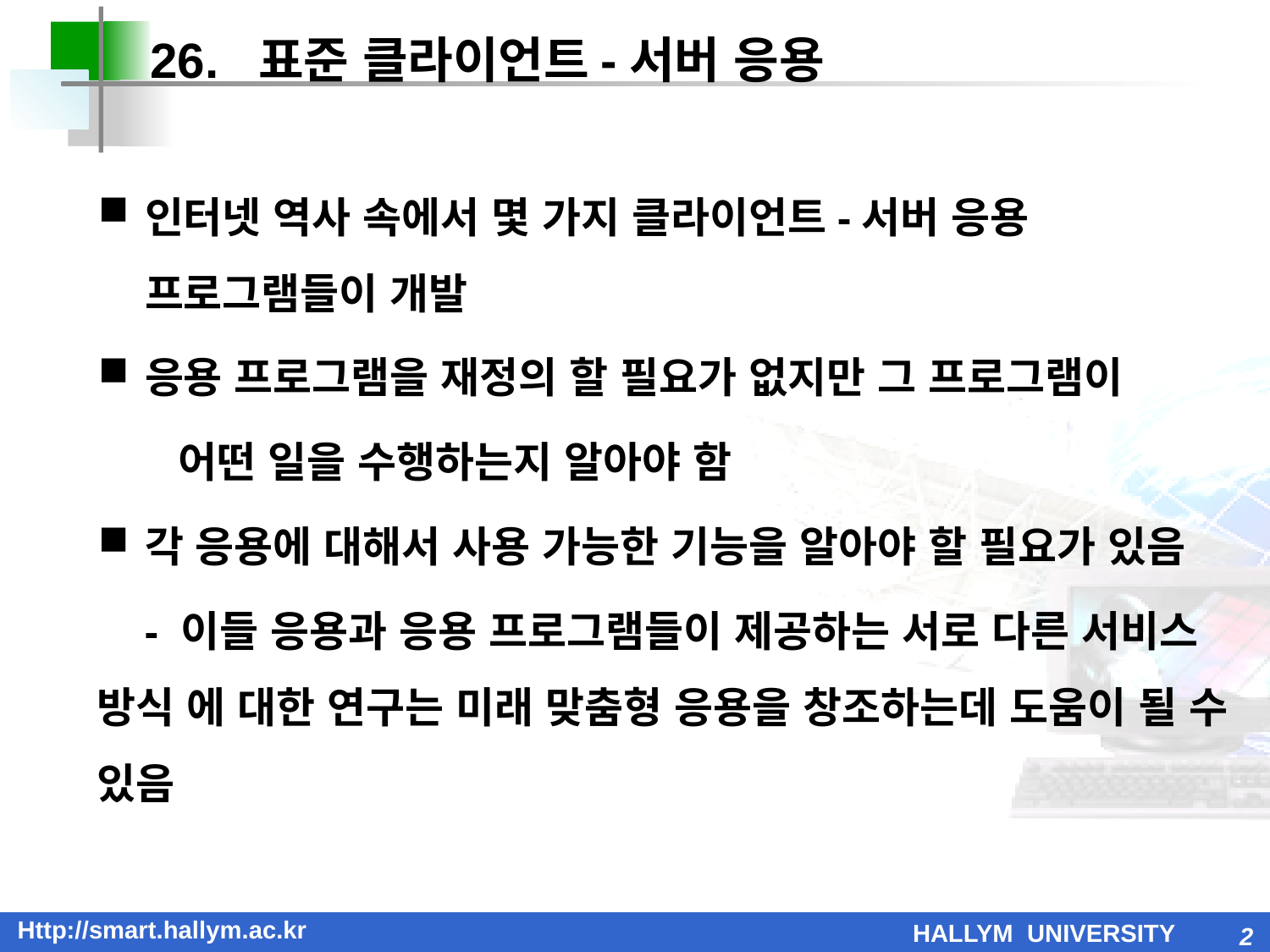

26.  표준 클라이언트-서버 응용

인터넷 역사 속에서 몇 가지 클라이언트-서버 응용 프로그램들이 개발
응용 프로그램을 재정의 할 필요가 없지만 그 프로그램이
      어떤 일을 수행하는지 알아야 함
각 응용에 대해서 사용 가능한 기능을 알아야 할 필요가 있음
    - 이들 응용과 응용 프로그램들이 제공하는 서로 다른 서비스 방식 에 대한 연구는 미래 맞춤형 응용을 창조하는데 도움이 될 수 있음

2